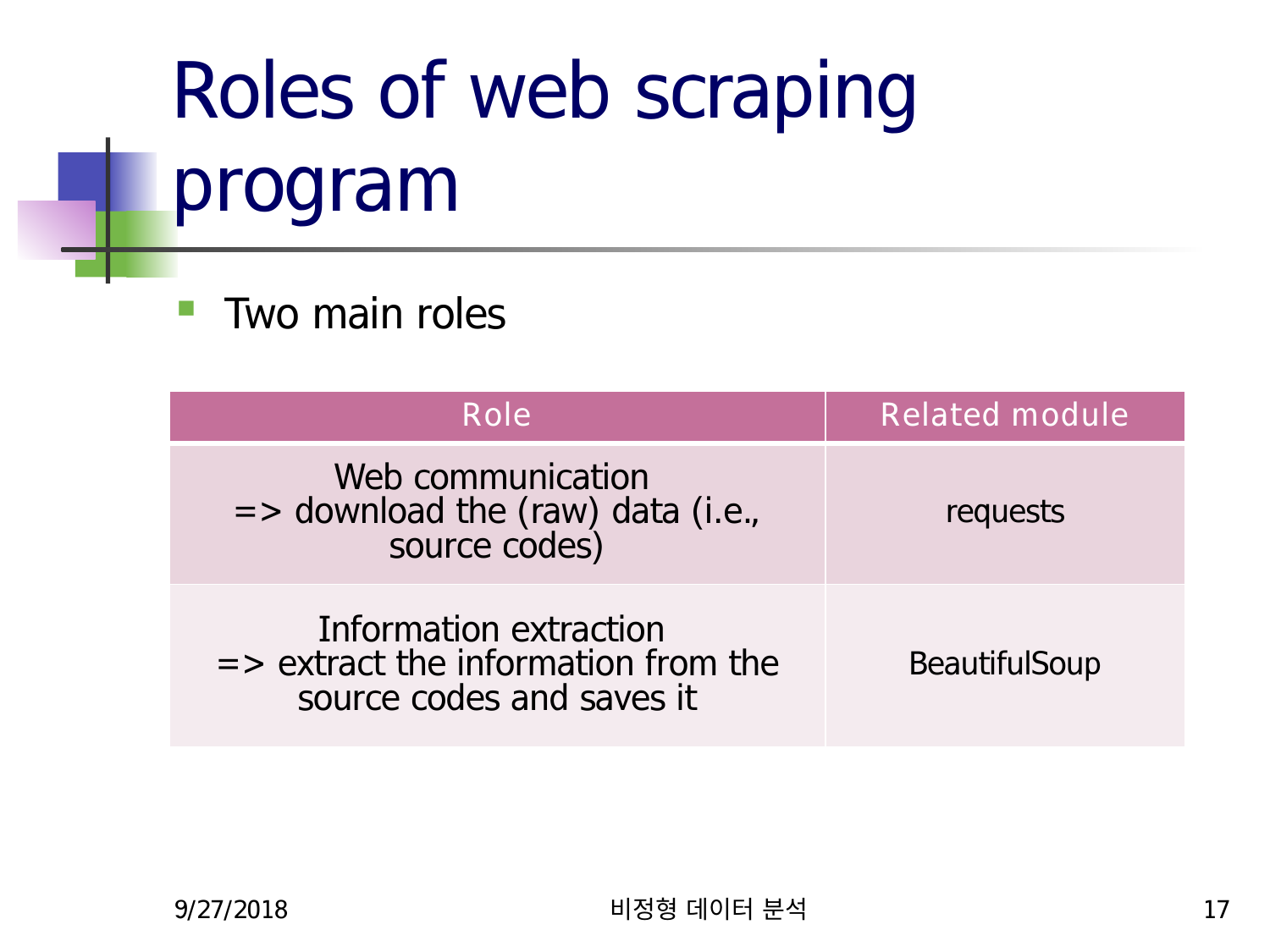

# Roles of web scraping program
Two main roles
| Role | Related module |
| --- | --- |
| Web communication => download the (raw) data (i.e., source codes) | requests |
| Information extraction => extract the information from the source codes and saves it | BeautifulSoup |
9/27/2018
비정형 데이터 분석
17